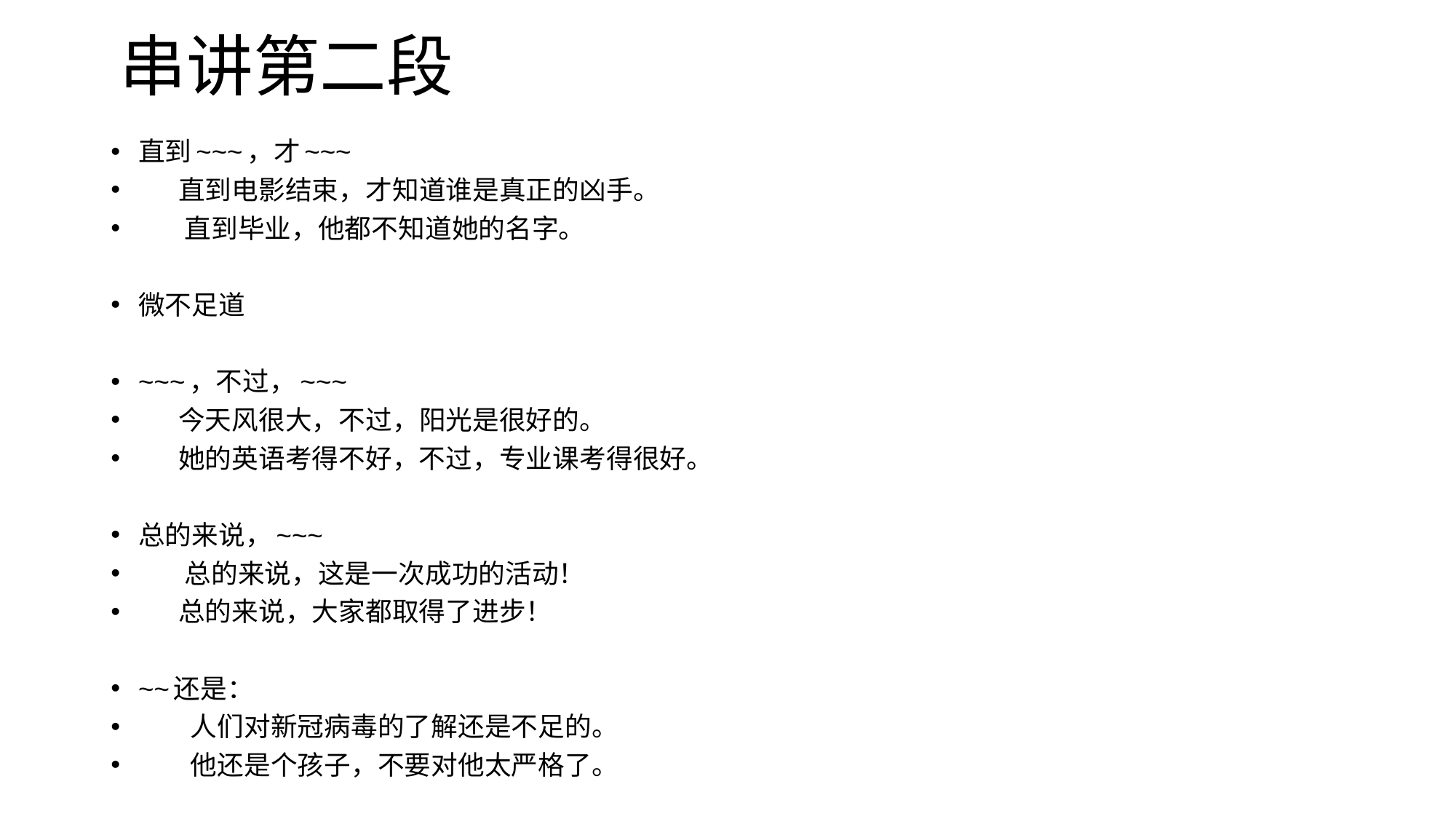

# 串讲第二段
直到~~~，才~~~
      直到电影结束，才知道谁是真正的凶手。
       直到毕业，他都不知道她的名字。

微不足道

~~~，不过，~~~
      今天风很大，不过，阳光是很好的。
      她的英语考得不好，不过，专业课考得很好。

总的来说，~~~
       总的来说，这是一次成功的活动！
      总的来说，大家都取得了进步！

~~还是：
        人们对新冠病毒的了解还是不足的。
        他还是个孩子，不要对他太严格了。